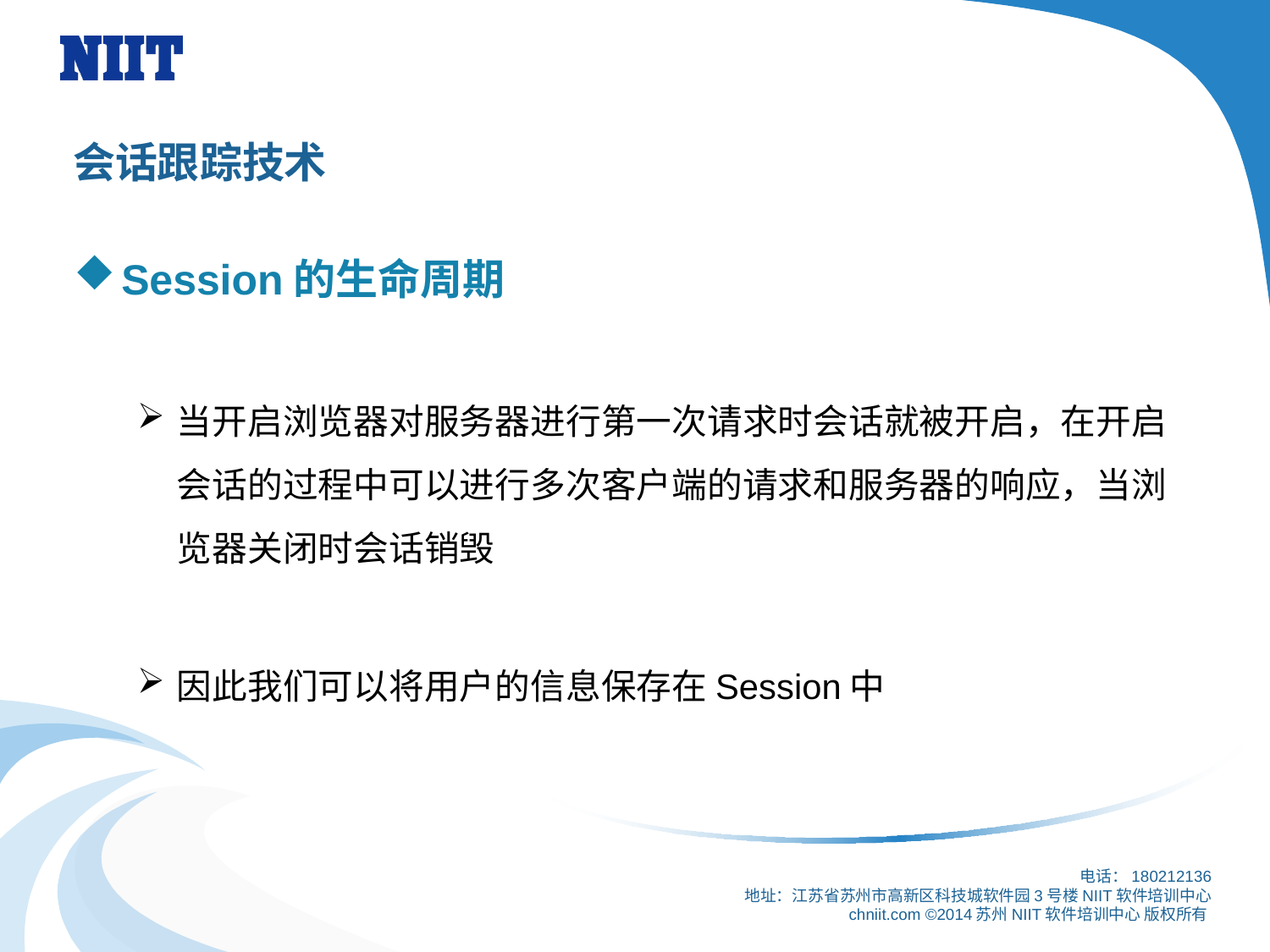

# 会话跟踪技术
Session的生命周期

当开启浏览器对服务器进行第一次请求时会话就被开启，在开启会话的过程中可以进行多次客户端的请求和服务器的响应，当浏览器关闭时会话销毁

因此我们可以将用户的信息保存在Session中